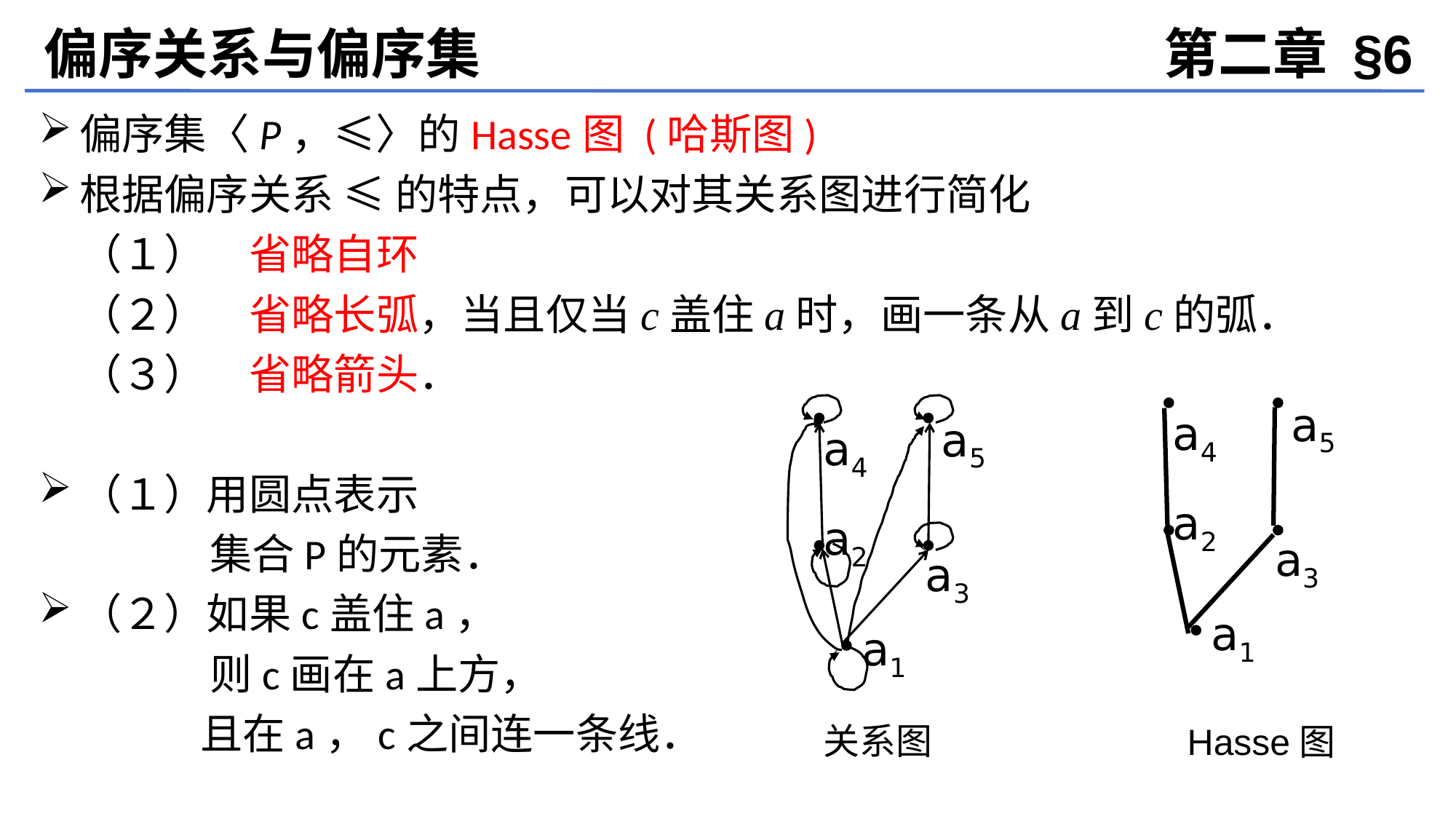

偏序关系与偏序集
第二章 §6
偏序集〈P，≤〉的Hasse图 (哈斯图)
根据偏序关系 ≤ 的特点，可以对其关系图进行简化
	（１）　省略自环
	（２）　省略长弧，当且仅当c盖住a时，画一条从a到c的弧．
	（３）　省略箭头．

（１）用圆点表示
                 集合P的元素．
（２）如果c盖住a，
                 则c画在a上方，
                且在a，c之间连一条线．

a5

a4
a2

a3

a1

Hasse图

a5

a4

a2

a3

a1

关系图